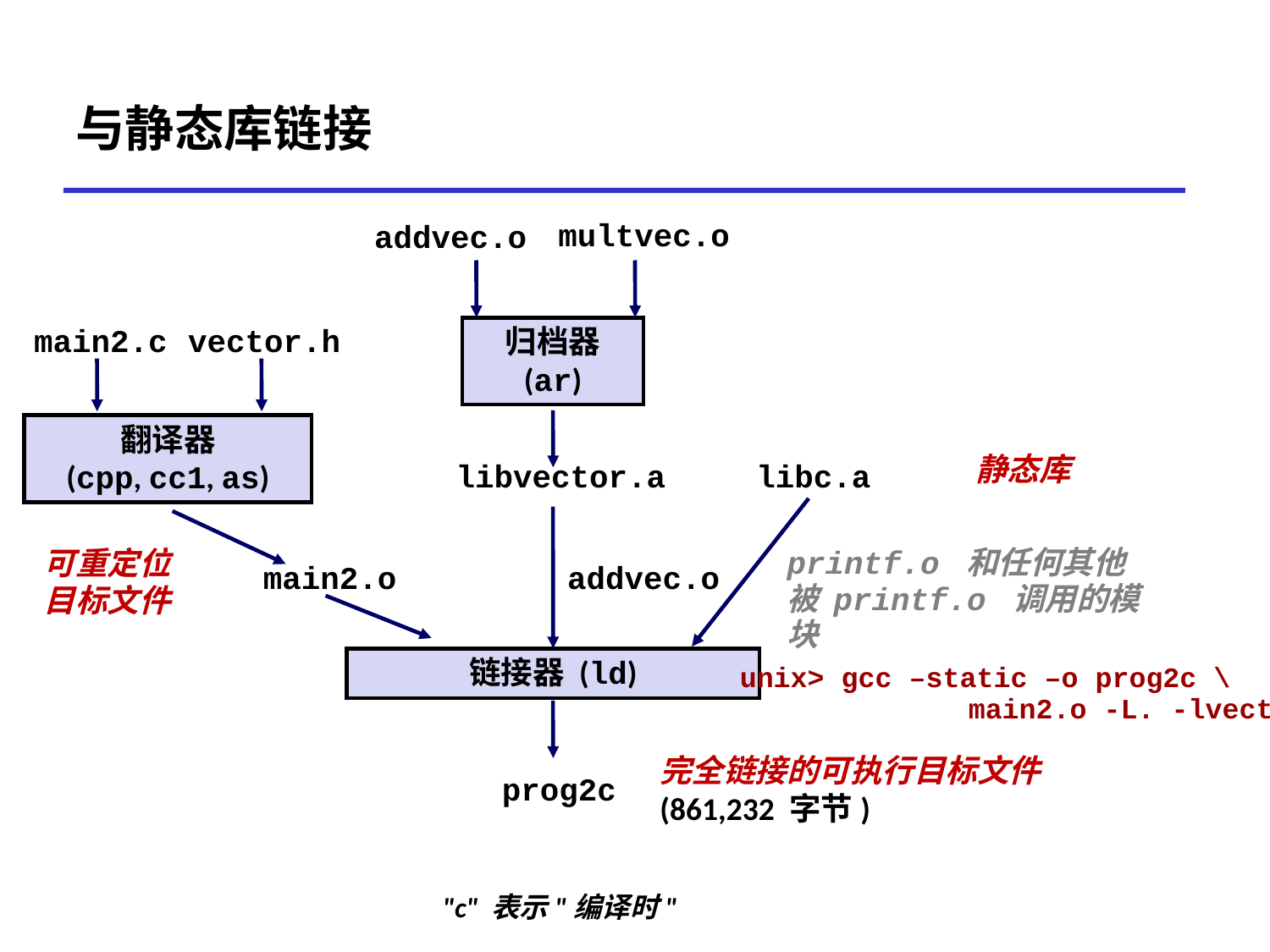

# 与静态库链接
multvec.o
addvec.o

main2.c
vector.h
归档器
(ar)

翻译器
(cpp, cc1, as)
静态库
libvector.a
libc.a

可重定位目标文件
printf.o 和任何其他被 printf.o 调用的模块
main2.o
addvec.o

链接器 (ld)
unix> gcc –static –o prog2c \
	      main2.o -L. -lvector

完全链接的可执行目标文件
(861,232 字节)
prog2c
"c" 表示"编译时"